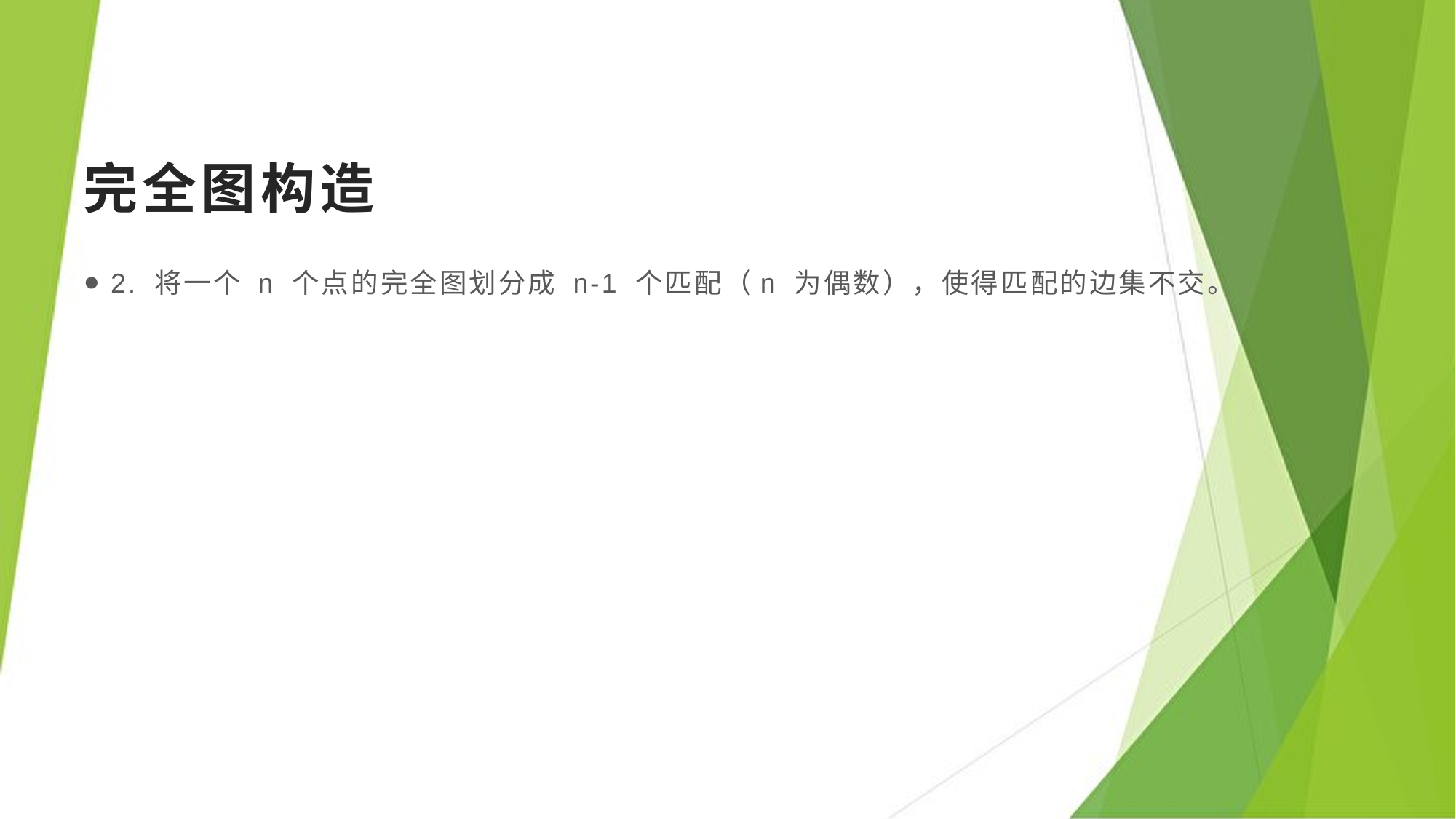

# 完全图构造
2. 将一个 n 个点的完全图划分成 n-1 个匹配（n 为偶数），使得匹配的边集不交。